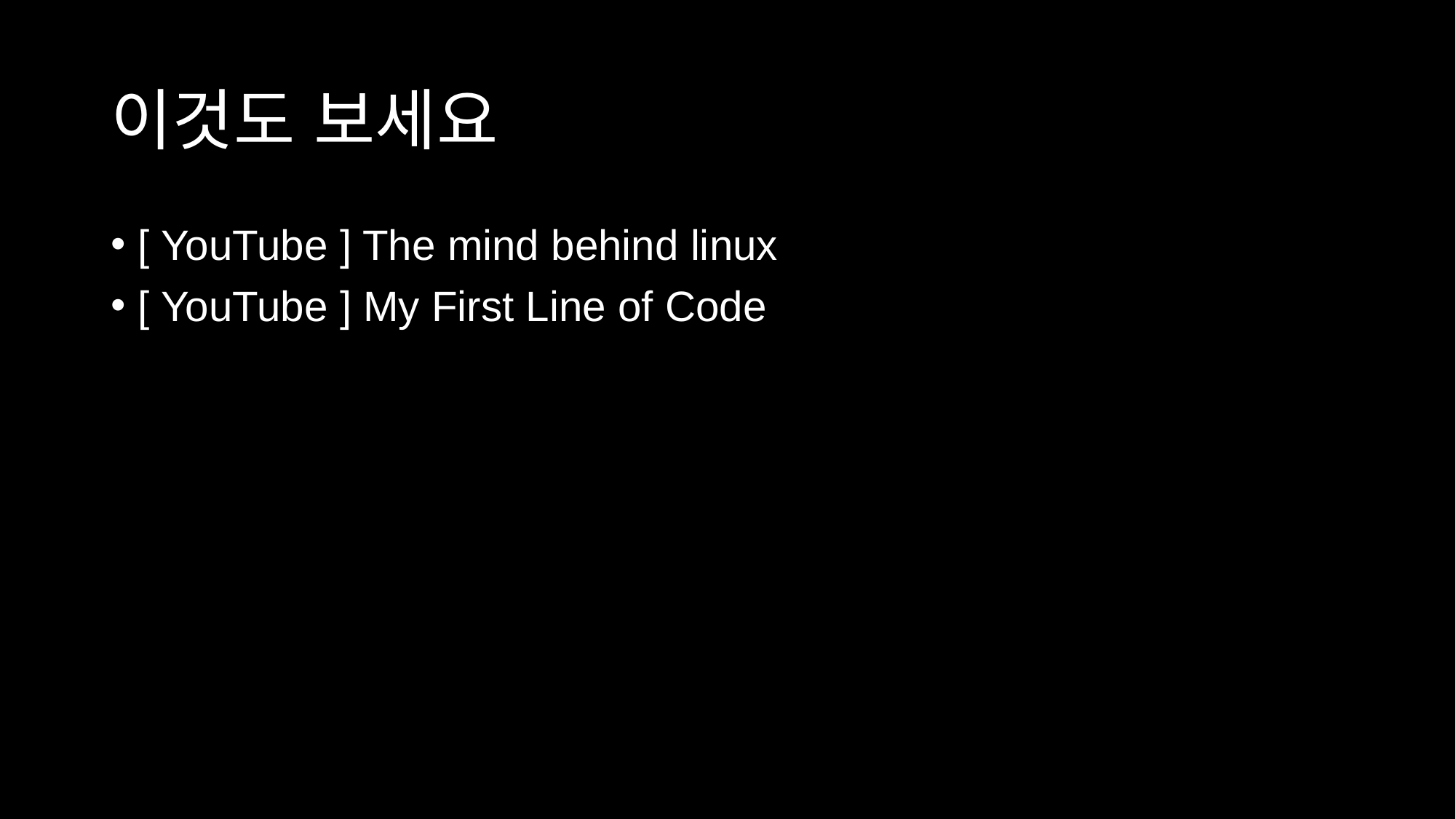

# 이것도 보세요
[ YouTube ] The mind behind linux
[ YouTube ] My First Line of Code